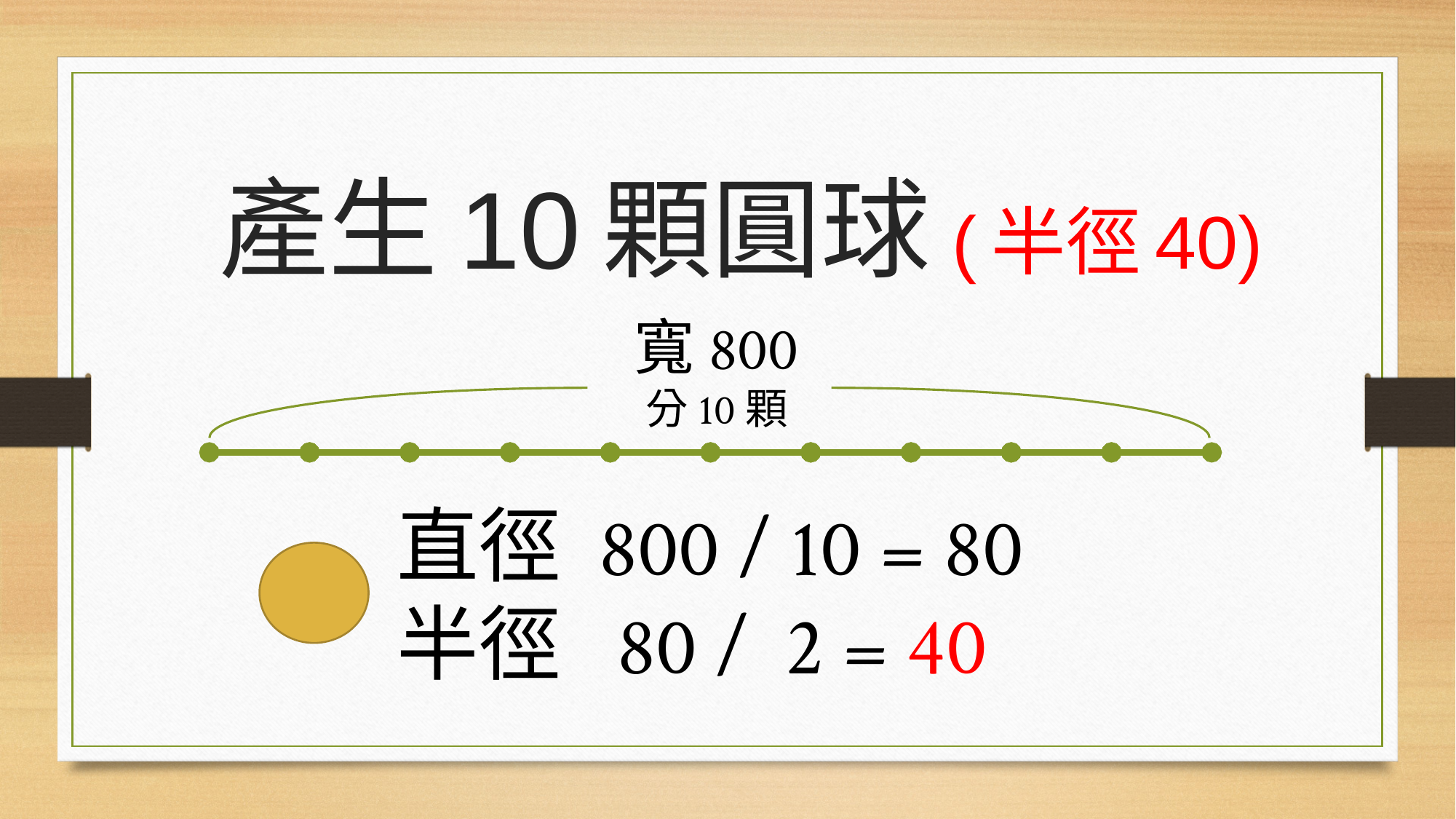

# 產生10顆圓球(半徑40)
寬800
分10顆

直徑 800 / 10 = 80
半徑  80 /  2 = 40